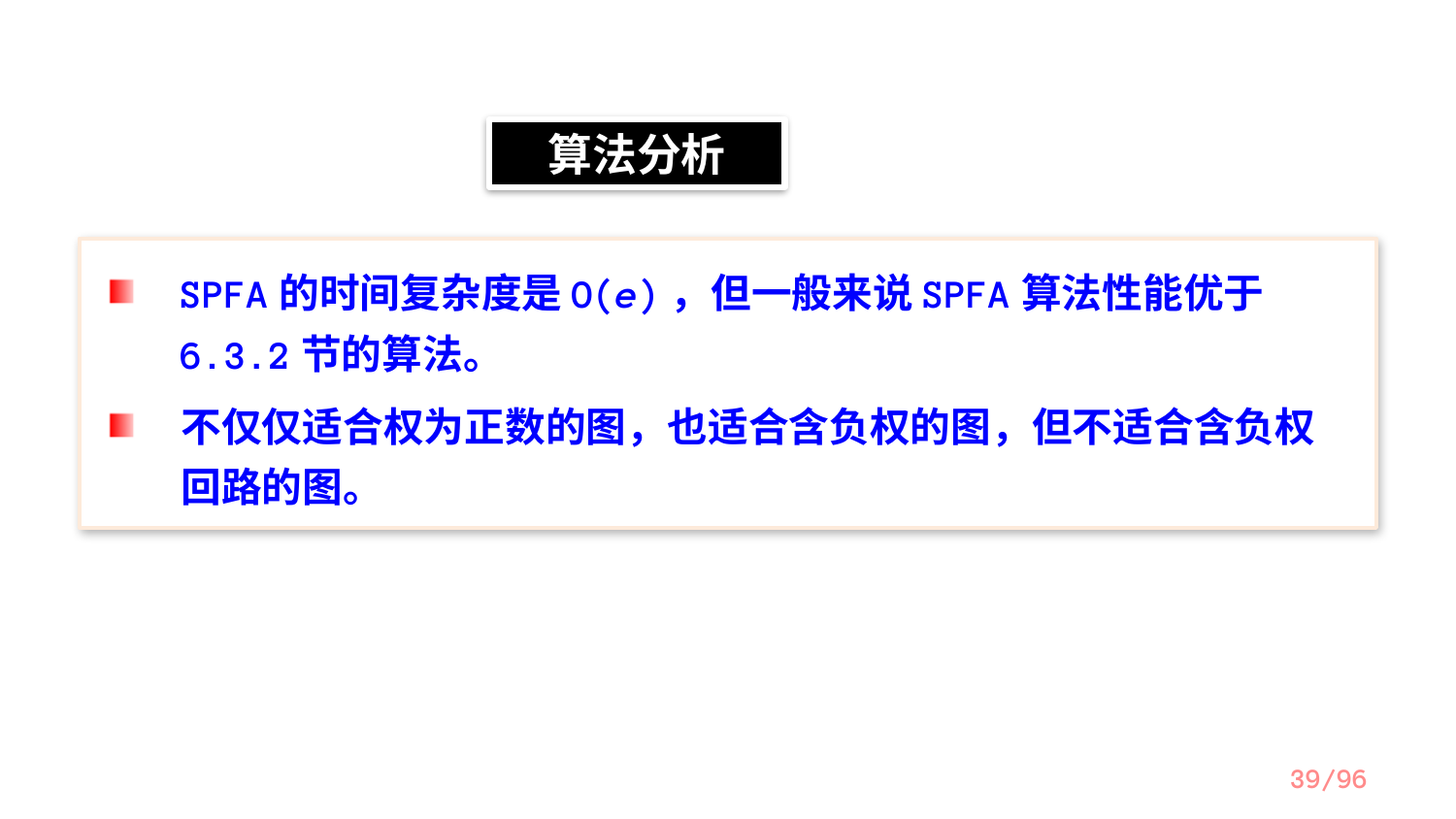

算法分析
SPFA的时间复杂度是O(e)，但一般来说SPFA算法性能优于6.3.2节的算法。
不仅仅适合权为正数的图，也适合含负权的图，但不适合含负权回路的图。
39/96